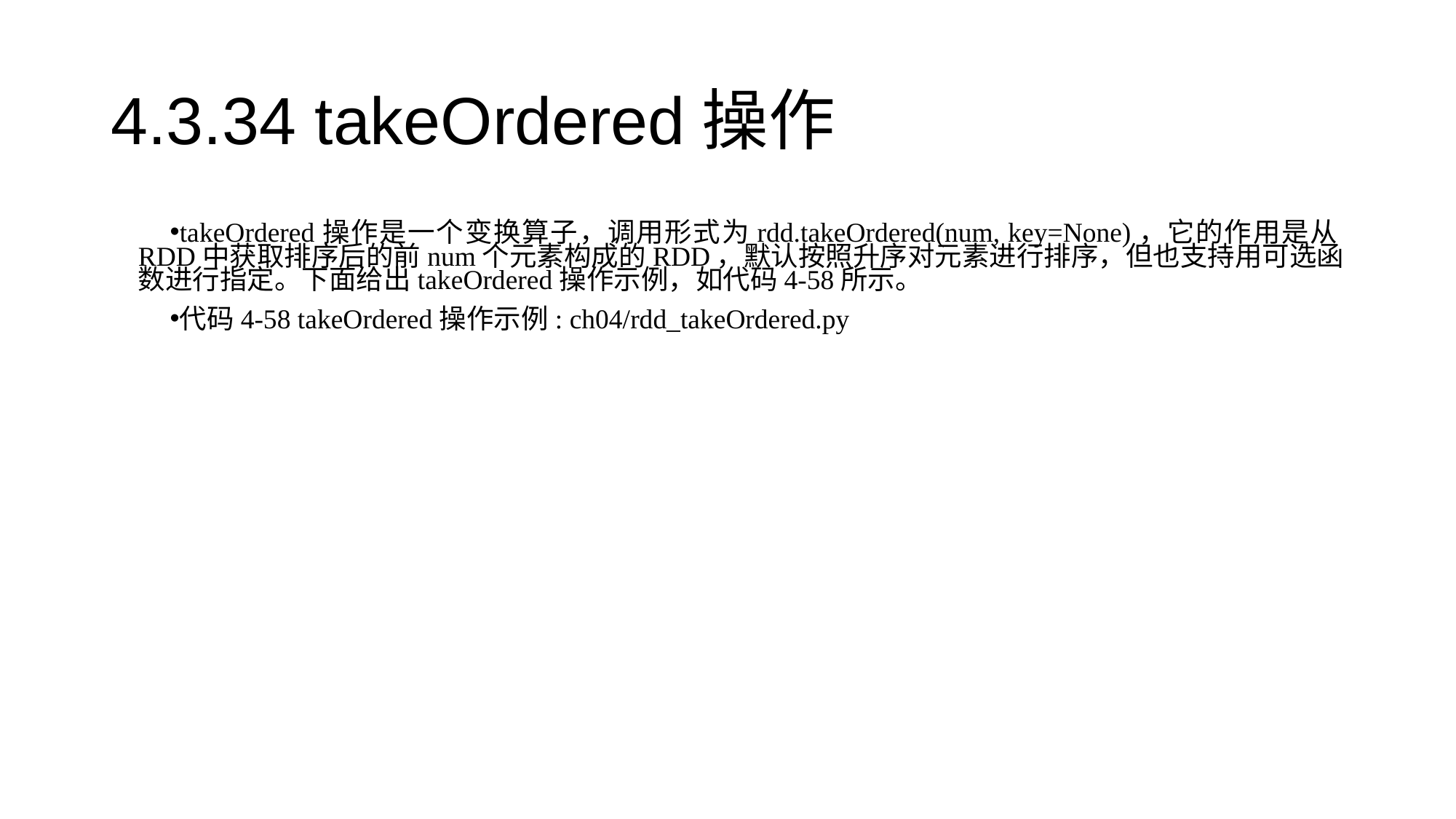

# 4.3.34 takeOrdered操作
takeOrdered操作是一个变换算子，调用形式为rdd.takeOrdered(num, key=None)，它的作用是从RDD中获取排序后的前num个元素构成的RDD，默认按照升序对元素进行排序，但也支持用可选函数进行指定。下面给出takeOrdered操作示例，如代码4-58所示。
代码4-58 takeOrdered操作示例: ch04/rdd_takeOrdered.py